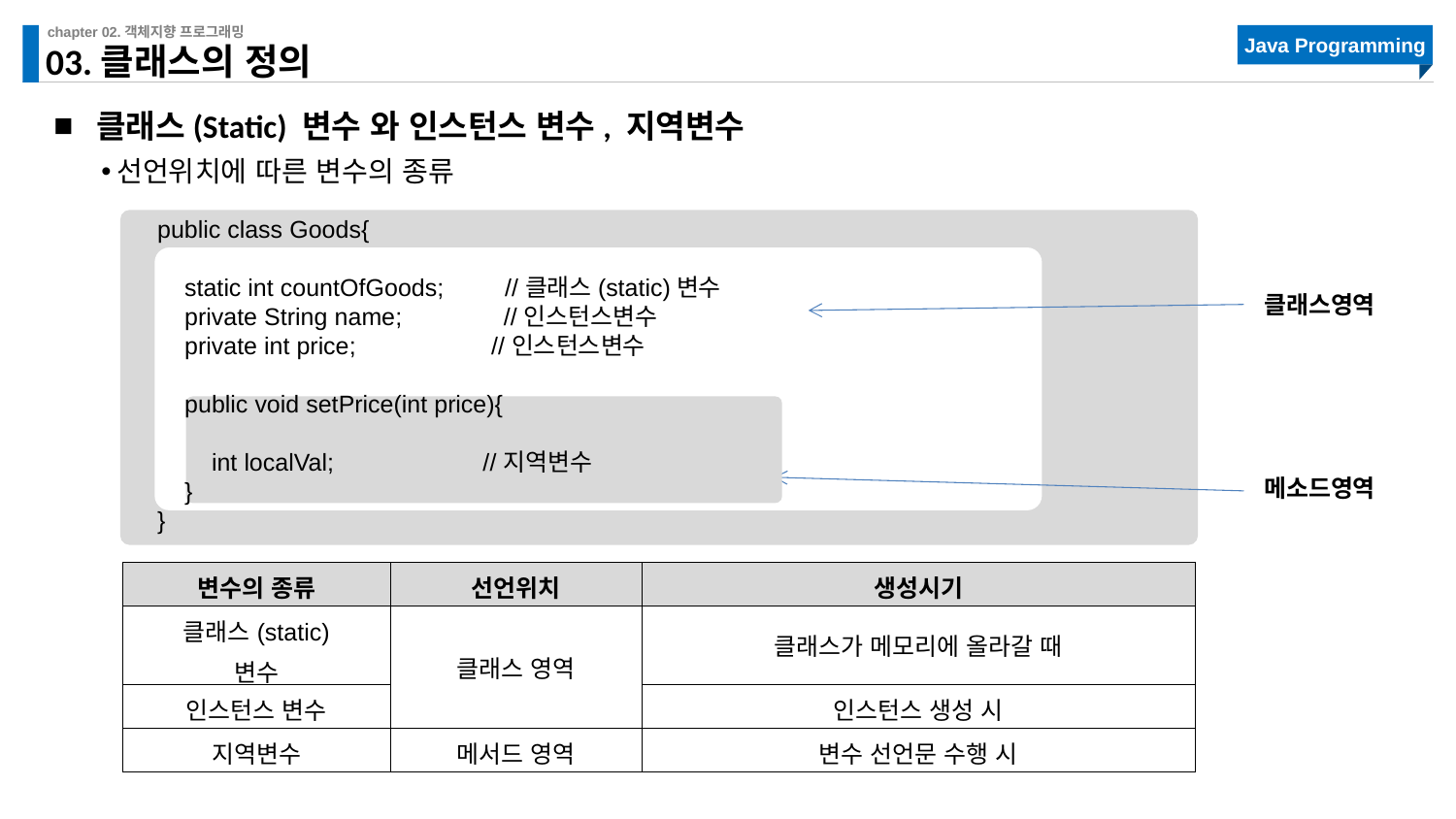

# 03.클래스의 정의
클래스(Static) 변수 와 인스턴스 변수, 지역변수
선언위치에 따른 변수의 종류
public class Goods{

    static int countOfGoods;         //클래스(static)변수
    private String name;               //인스턴스변수
    private int price;                    //인스턴스변수

    public void setPrice(int price){

        int localVal;                      //지역변수
    }
}

클래스영역

메소드영역
| 변수의 종류 | 선언위치 | 생성시기 |
| --- | --- | --- |
| 클래스(static) 변수 | 클래스 영역 | 클래스가 메모리에 올라갈 때 |
| 인스턴스 변수 |  | 인스턴스 생성 시 |
| 지역변수 | 메서드 영역 | 변수 선언문 수행 시 |